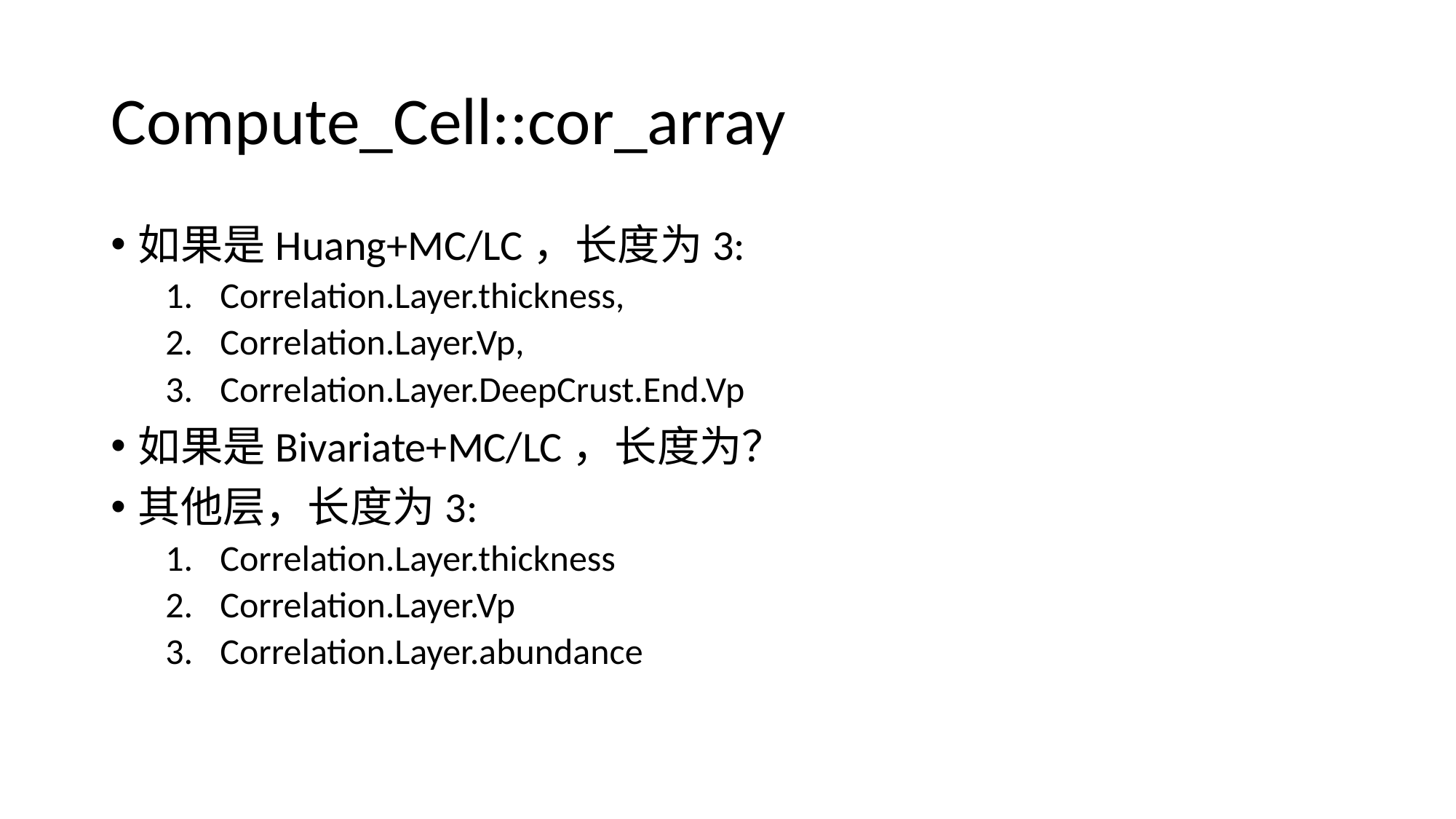

# Compute_Cell::cor_array
如果是Huang+MC/LC，长度为3:
Correlation.Layer.thickness,
Correlation.Layer.Vp,
Correlation.Layer.DeepCrust.End.Vp
如果是Bivariate+MC/LC，长度为？
其他层，长度为3:
Correlation.Layer.thickness
Correlation.Layer.Vp
Correlation.Layer.abundance